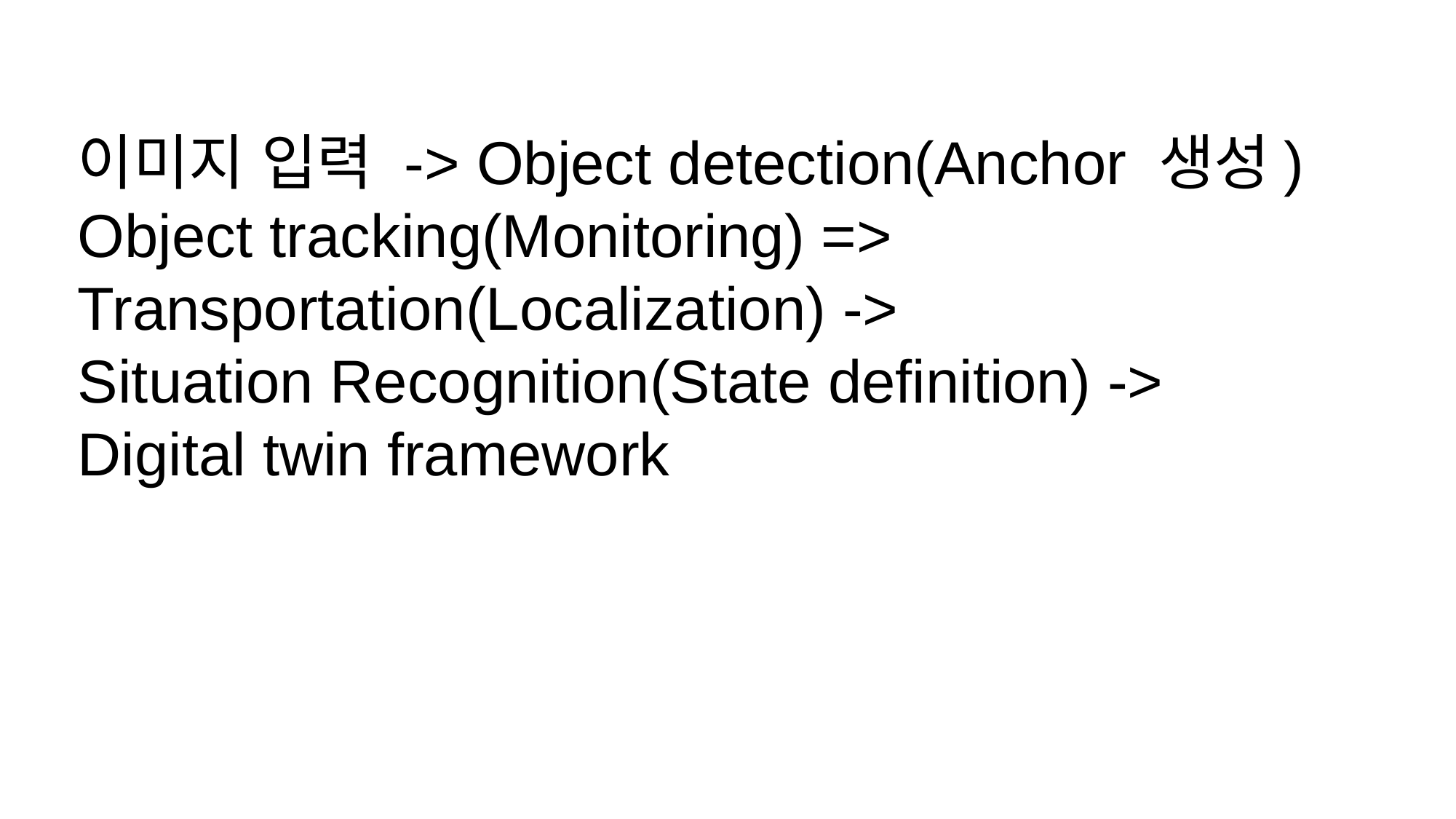

이미지 입력 -> Object detection(Anchor 생성)
Object tracking(Monitoring) =>
Transportation(Localization) ->
Situation Recognition(State definition) ->
Digital twin framework